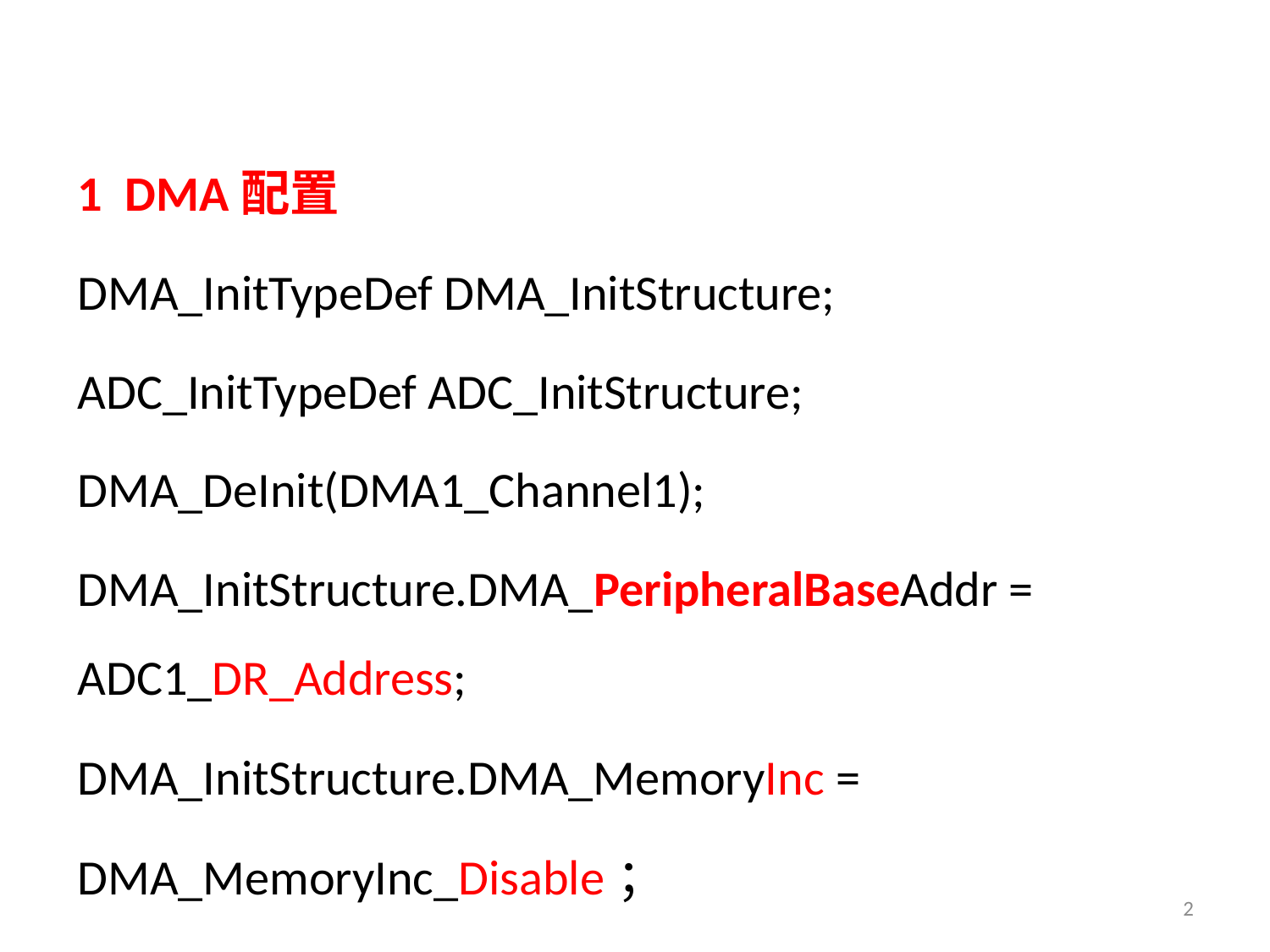

1  DMA配置
DMA_InitTypeDef DMA_InitStructure;
ADC_InitTypeDef ADC_InitStructure;
DMA_DeInit(DMA1_Channel1);
DMA_InitStructure.DMA_PeripheralBaseAddr = ADC1_DR_Address;
DMA_InitStructure.DMA_MemoryInc = DMA_MemoryInc_Disable；
2